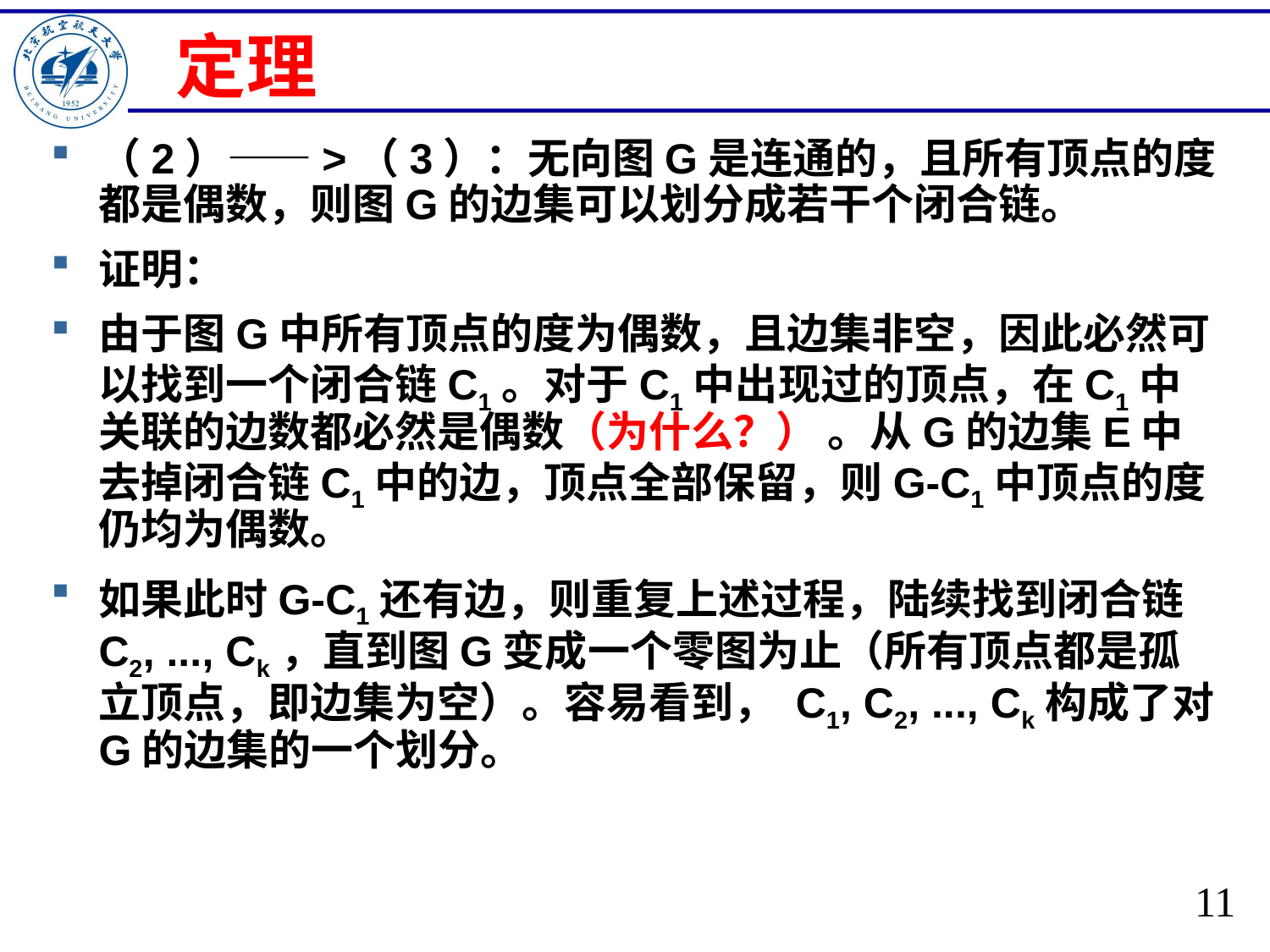

# 定理
（2）——>（3）：无向图G是连通的，且所有顶点的度都是偶数，则图G的边集可以划分成若干个闭合链。
证明：
由于图G中所有顶点的度为偶数，且边集非空，因此必然可以找到一个闭合链C1。对于C1中出现过的顶点，在C1中关联的边数都必然是偶数（为什么？） 。从G的边集E中去掉闭合链C1中的边，顶点全部保留，则G-C1中顶点的度仍均为偶数。
如果此时G-C1还有边，则重复上述过程，陆续找到闭合链C2, ..., Ck，直到图G变成一个零图为止（所有顶点都是孤立顶点，即边集为空）。容易看到， C1, C2, ..., Ck构成了对G的边集的一个划分。